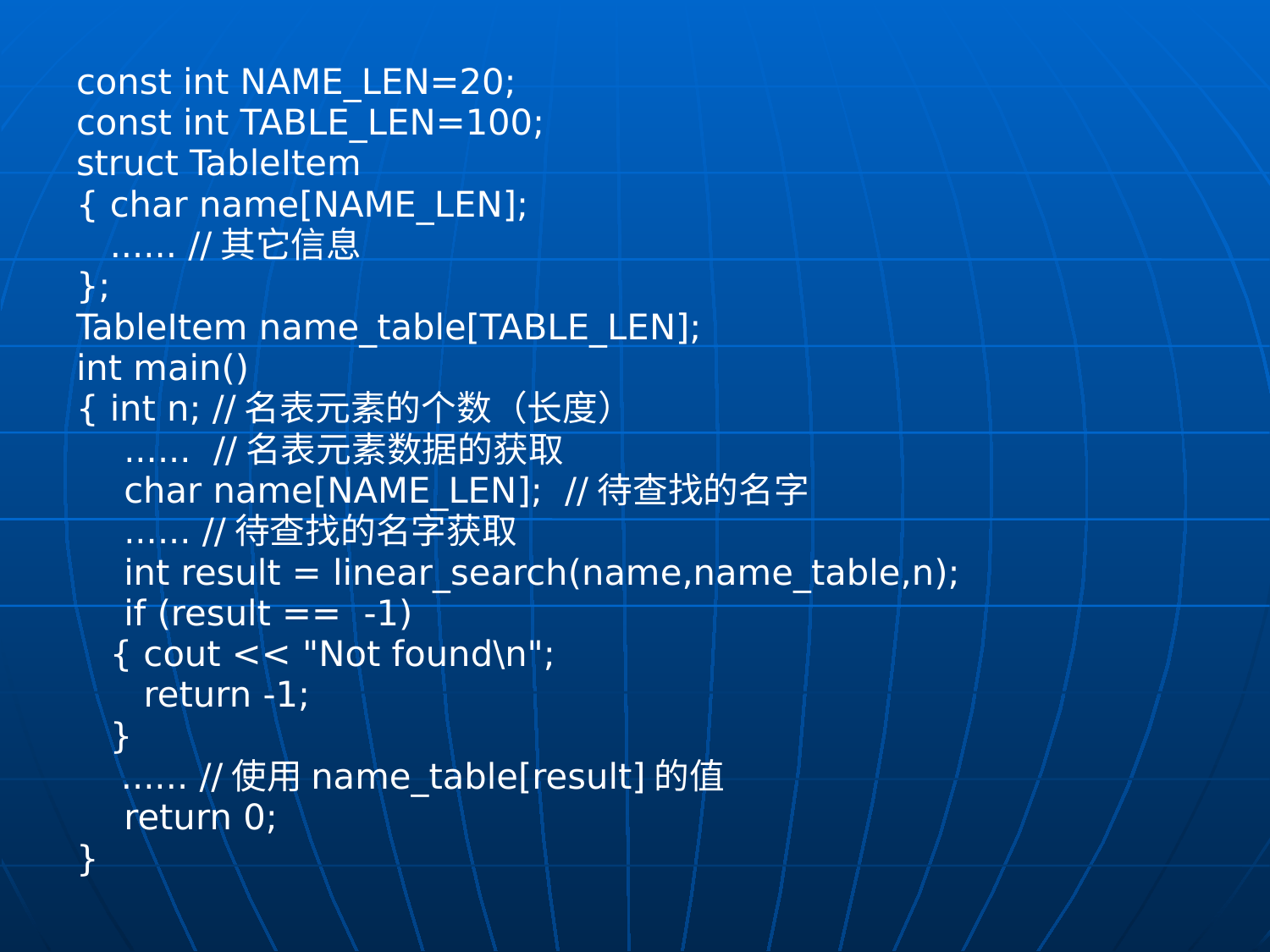

const int NAME_LEN=20;
const int TABLE_LEN=100;
struct TableItem
{ char name[NAME_LEN];
   ...... //其它信息
};
TableItem name_table[TABLE_LEN];
int main()
{ int n; //名表元素的个数（长度）
	......  //名表元素数据的获取
	char name[NAME_LEN];  //待查找的名字
	...... //待查找的名字获取
	int result = linear_search(name,name_table,n);
	if (result ==  -1)
   { cout << "Not found\n";
      return -1;
   }
    ...... //使用name_table[result]的值
	return 0;
}